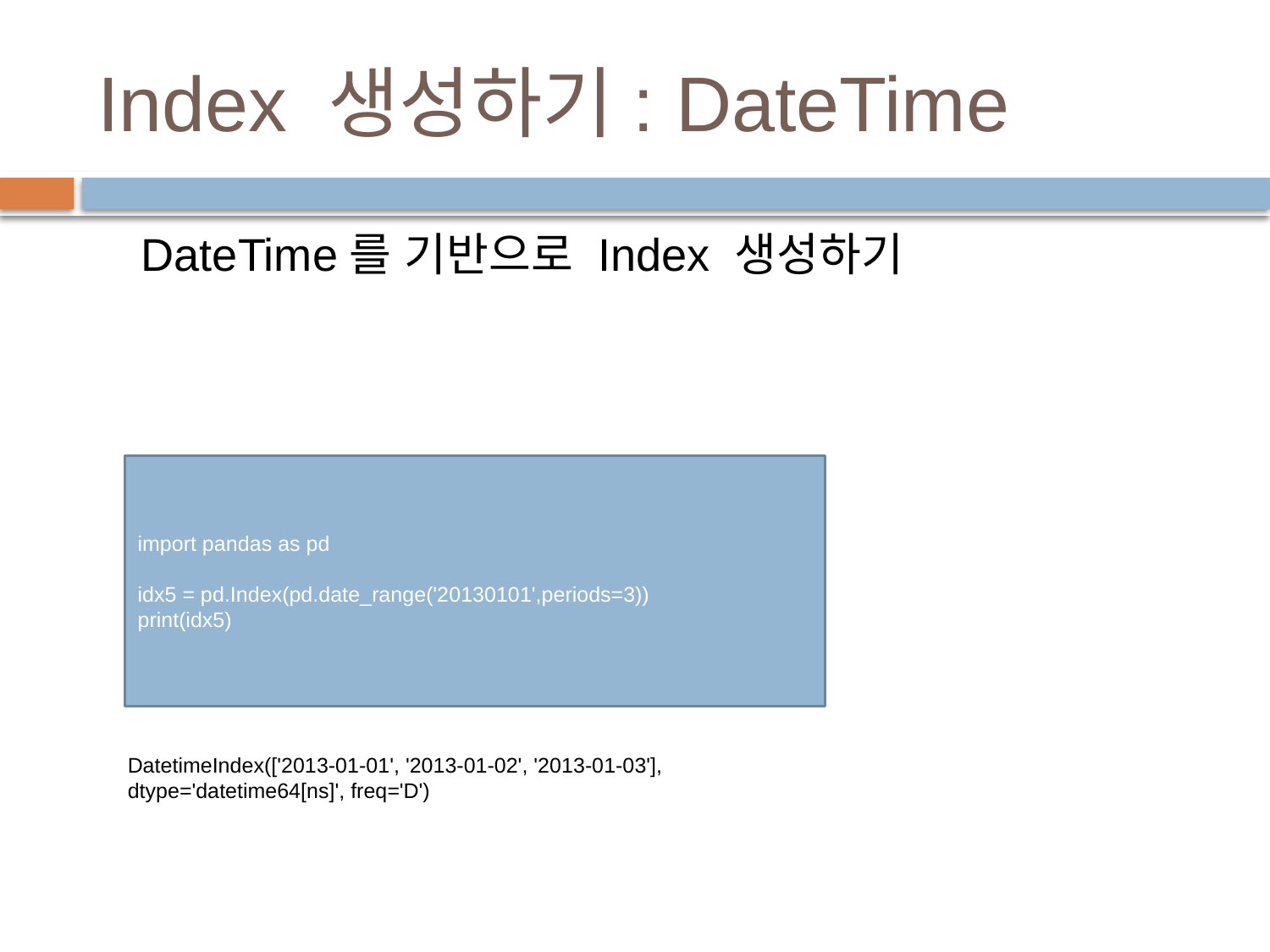

# Index 생성하기: DateTime
DateTime를 기반으로 Index 생성하기
import pandas as pd

idx5 = pd.Index(pd.date_range('20130101',periods=3))
print(idx5)
DatetimeIndex(['2013-01-01', '2013-01-02', '2013-01-03'], dtype='datetime64[ns]', freq='D')